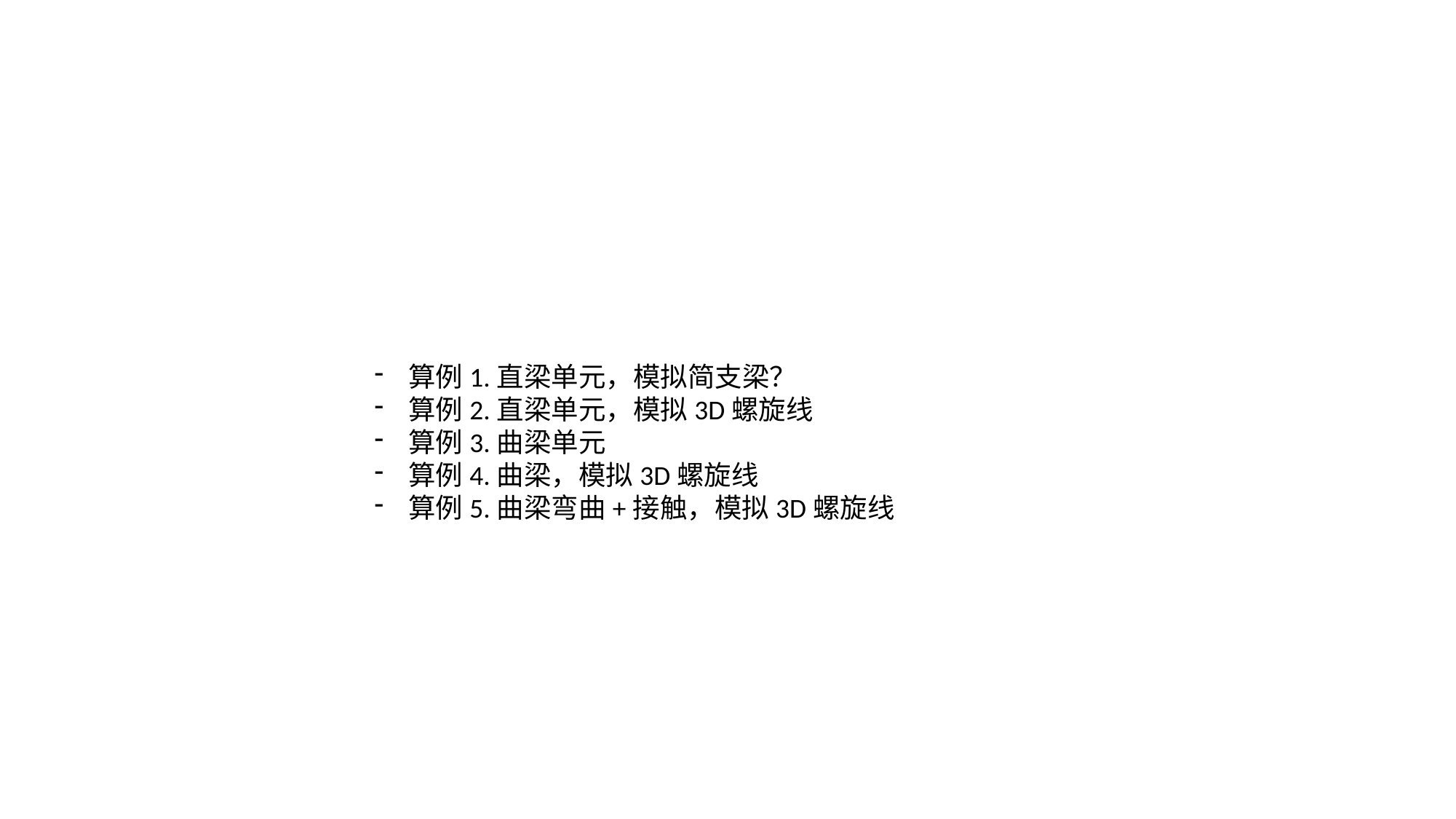

算例1.直梁单元，模拟简支梁？
算例2.直梁单元，模拟3D螺旋线
算例3.曲梁单元
算例4.曲梁，模拟3D螺旋线
算例5.曲梁弯曲+接触，模拟3D螺旋线